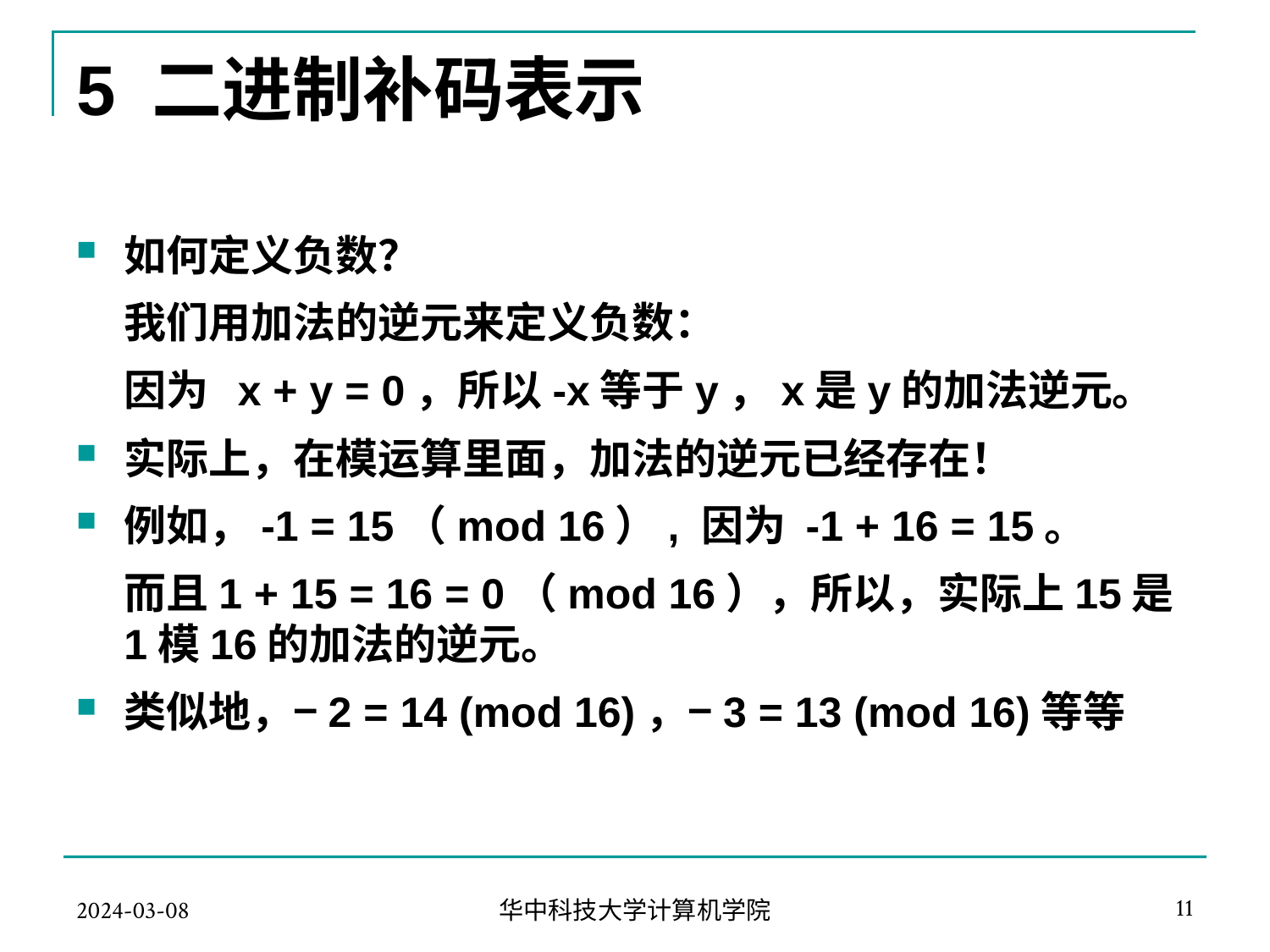

# 5 二进制补码表示
如何定义负数？
	我们用加法的逆元来定义负数：
	因为  x + y = 0，所以-x等于y，x是y的加法逆元。
实际上，在模运算里面，加法的逆元已经存在！
例如，-1 = 15（mod 16）, 因为 -1 + 16 = 15。
	而且1 + 15 = 16 = 0（mod 16），所以，实际上15是1模16的加法的逆元。
类似地，−2 = 14 (mod 16)，−3 = 13 (mod 16)等等
2024-03-08
11
华中科技大学计算机学院